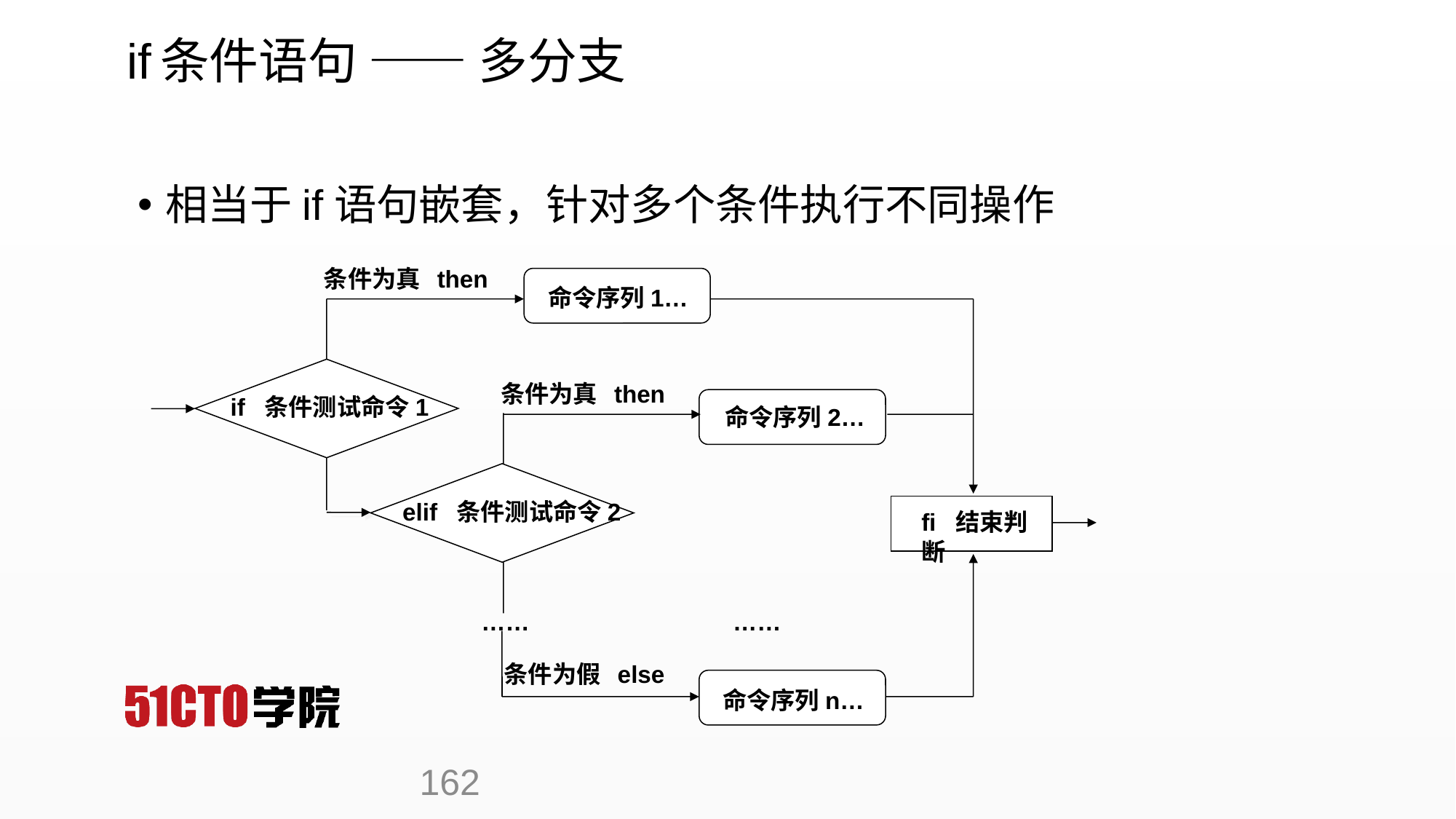

# if条件语句 —— 多分支
相当于if语句嵌套，针对多个条件执行不同操作
条件为真  then

命令序列1…

条件为真  then
if  条件测试命令1

命令序列2…

elif  条件测试命令2

fi  结束判断

……
……

条件为假  else

命令序列n…

162